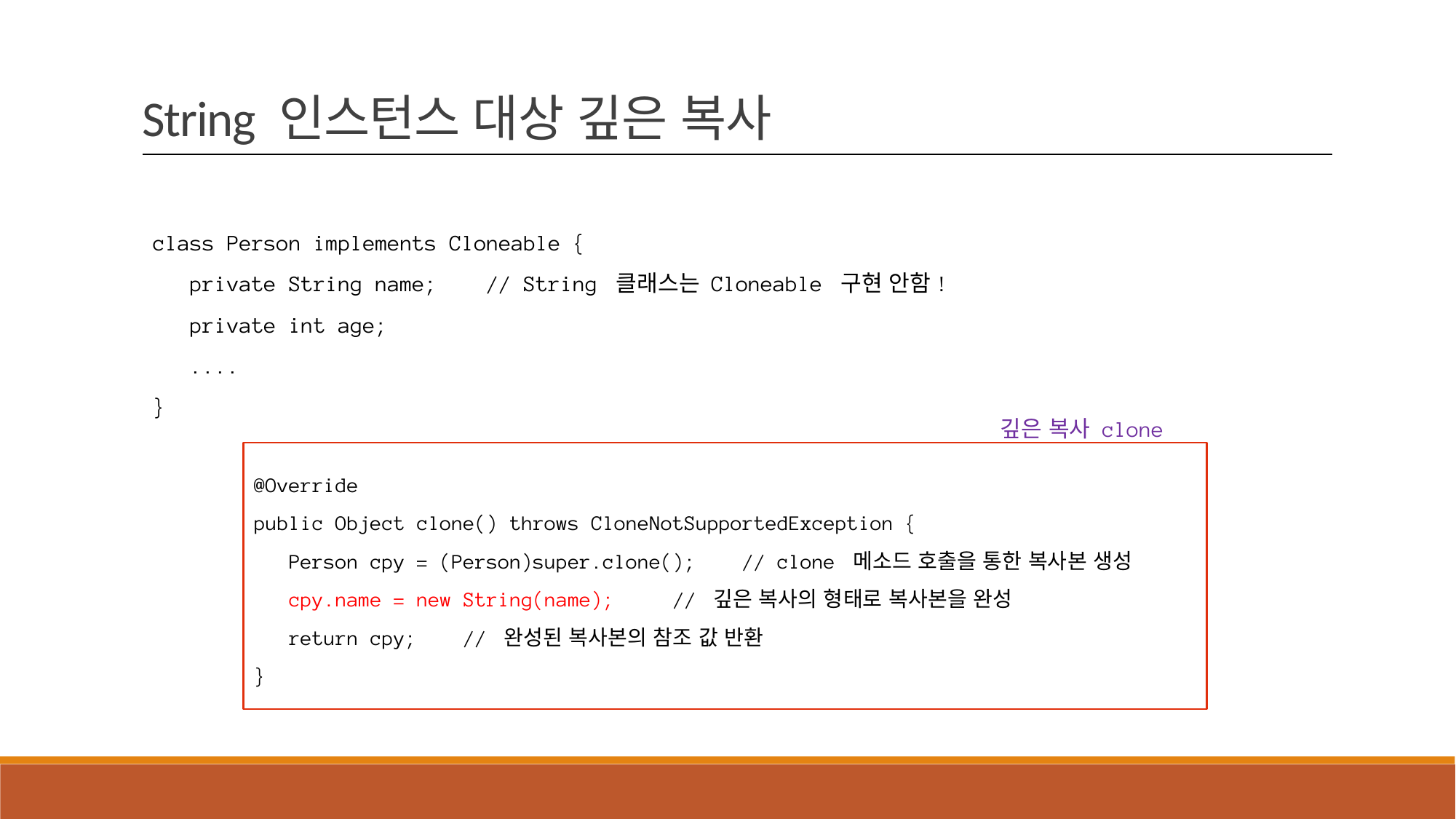

String 인스턴스 대상 깊은 복사
class Person implements Cloneable {
   private String name;    // String 클래스는 Cloneable 구현 안함!
   private int age;
   ....
}
깊은 복사 clone

@Override
public Object clone() throws CloneNotSupportedException {
   Person cpy = (Person)super.clone();    // clone 메소드 호출을 통한 복사본 생성
   cpy.name = new String(name);     // 깊은 복사의 형태로 복사본을 완성
   return cpy;    // 완성된 복사본의 참조 값 반환
}